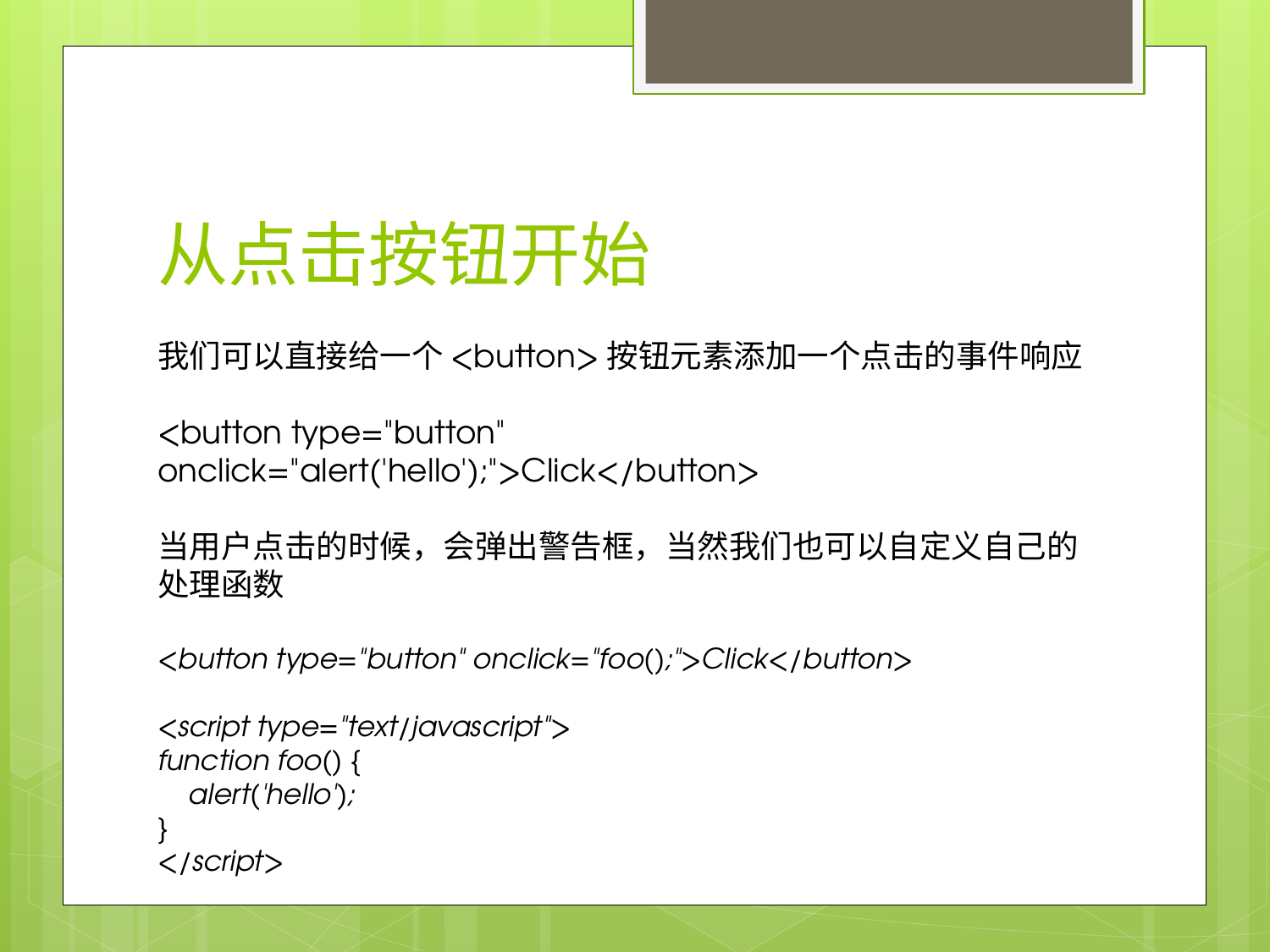

# 从点击按钮开始
我们可以直接给一个<button>按钮元素添加一个点击的事件响应

<button type="button" onclick="alert('hello');">Click</button>

当用户点击的时候，会弹出警告框，当然我们也可以自定义自己的处理函数

<button type="button" onclick="foo();">Click</button>

<script type="text/javascript">
function foo() {
    alert('hello');
}
</script>